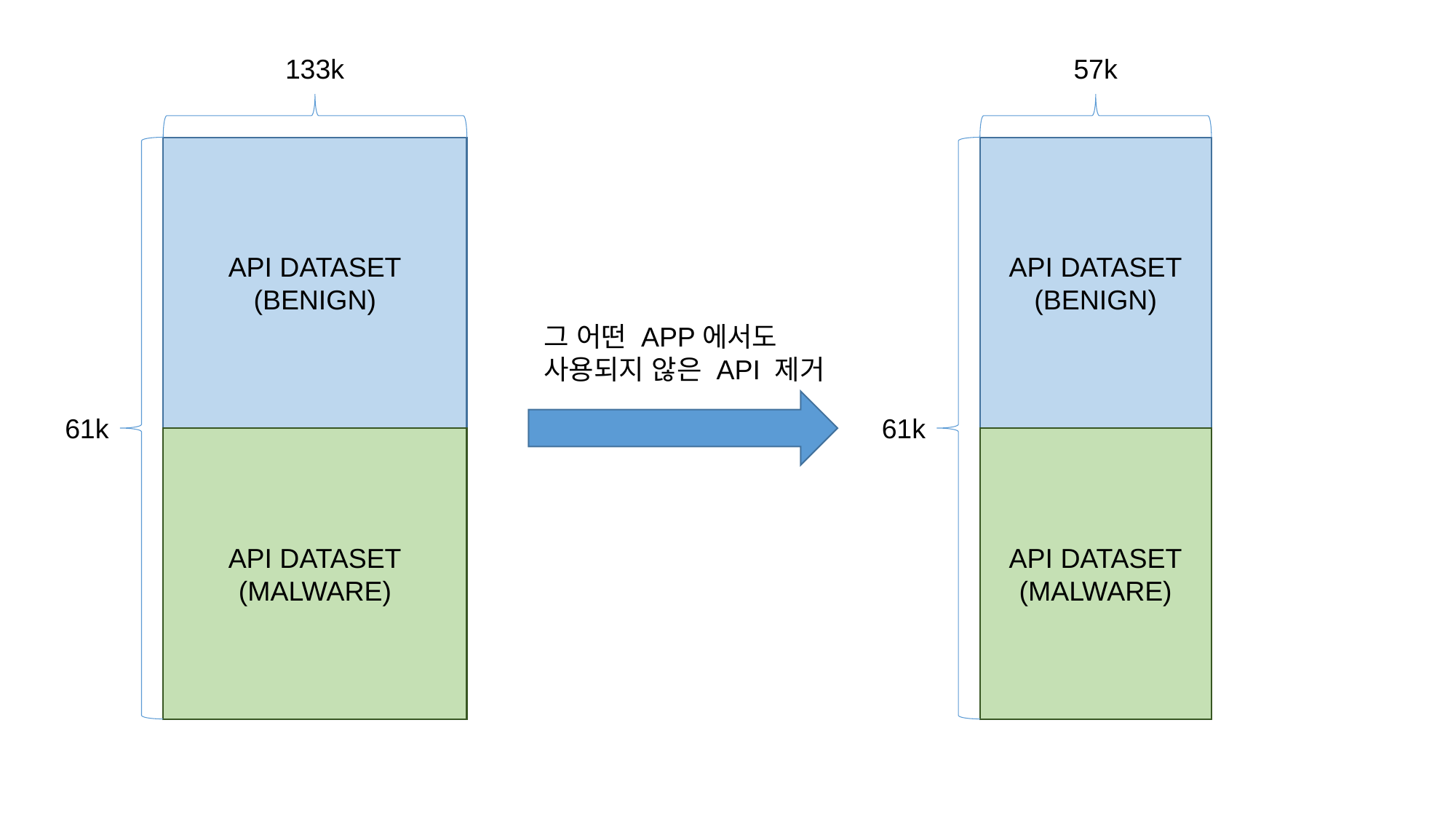

133k
57k

API DATASET
(BENIGN)

API DATASET
(BENIGN)
그 어떤 APP에서도
사용되지 않은 API 제거

61k
61k
API DATASET
(MALWARE)
API DATASET
(MALWARE)